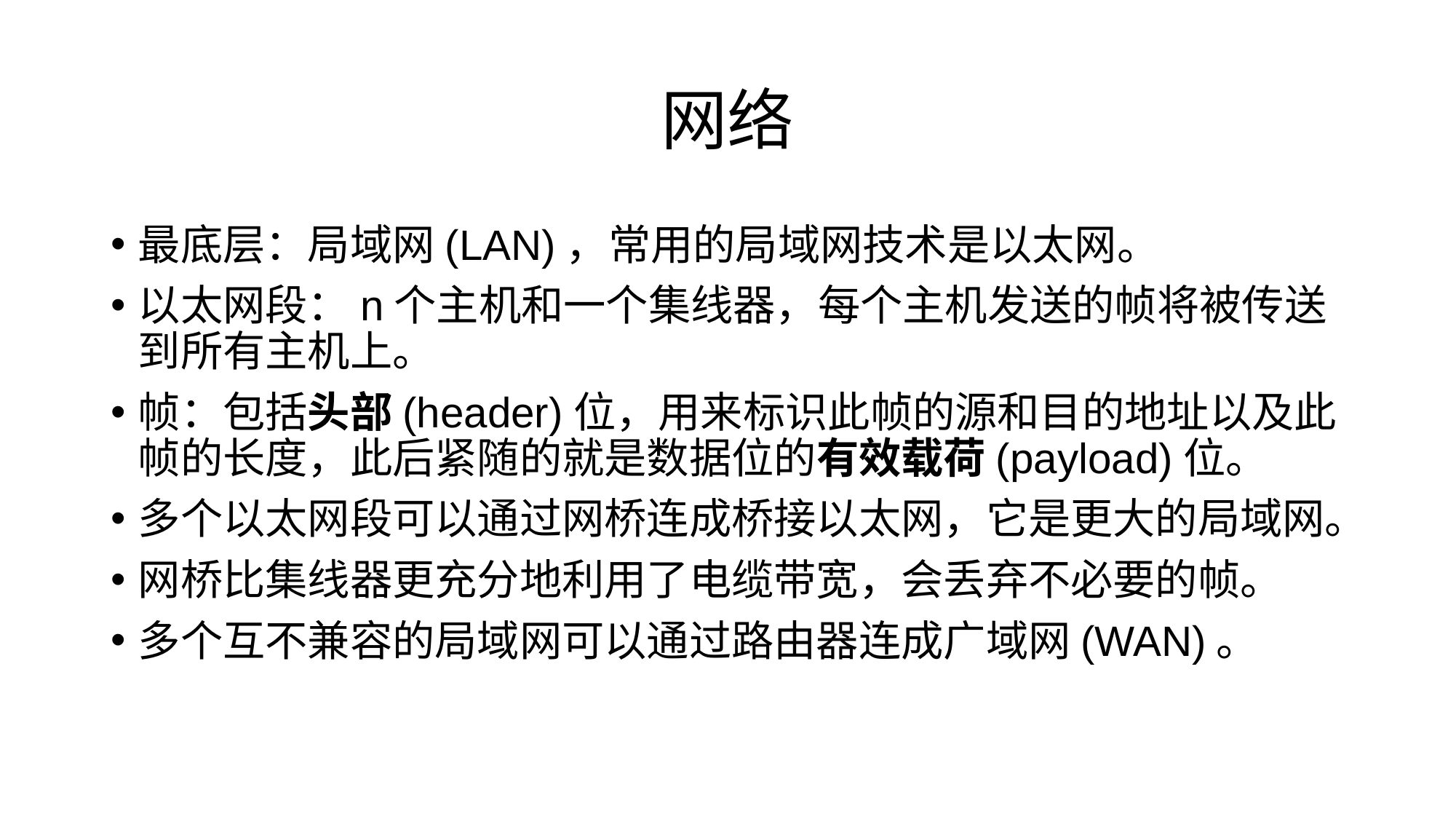

# 网络
最底层：局域网(LAN)，常用的局域网技术是以太网。
以太网段：n个主机和一个集线器，每个主机发送的帧将被传送到所有主机上。
帧：包括头部(header)位，用来标识此帧的源和目的地址以及此帧的长度，此后紧随的就是数据位的有效载荷(payload)位。
多个以太网段可以通过网桥连成桥接以太网，它是更大的局域网。
网桥比集线器更充分地利用了电缆带宽，会丢弃不必要的帧。
多个互不兼容的局域网可以通过路由器连成广域网(WAN)。